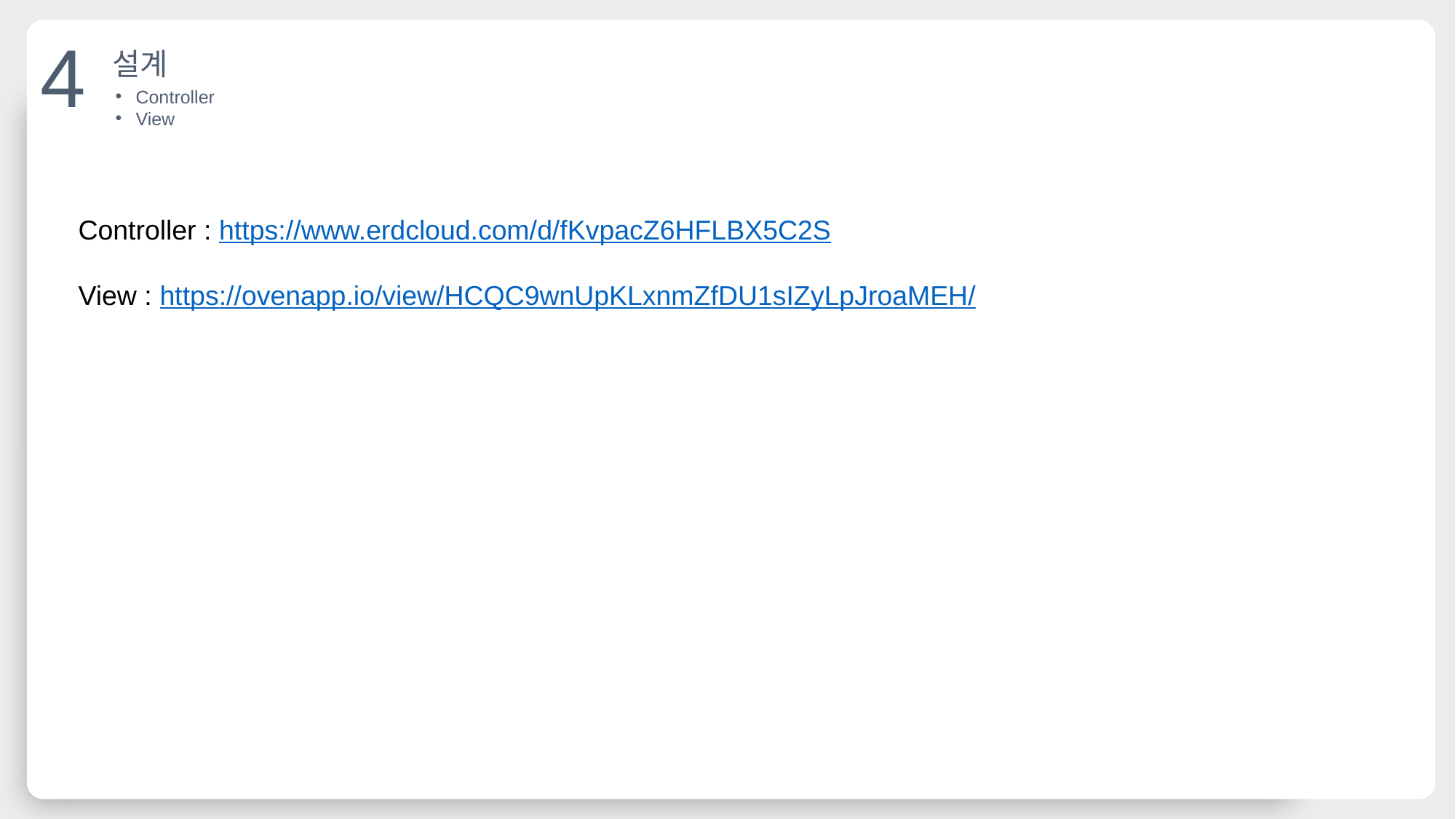

4
설계
Controller
View
Controller : https://www.erdcloud.com/d/fKvpacZ6HFLBX5C2S

View : https://ovenapp.io/view/HCQC9wnUpKLxnmZfDU1sIZyLpJroaMEH/